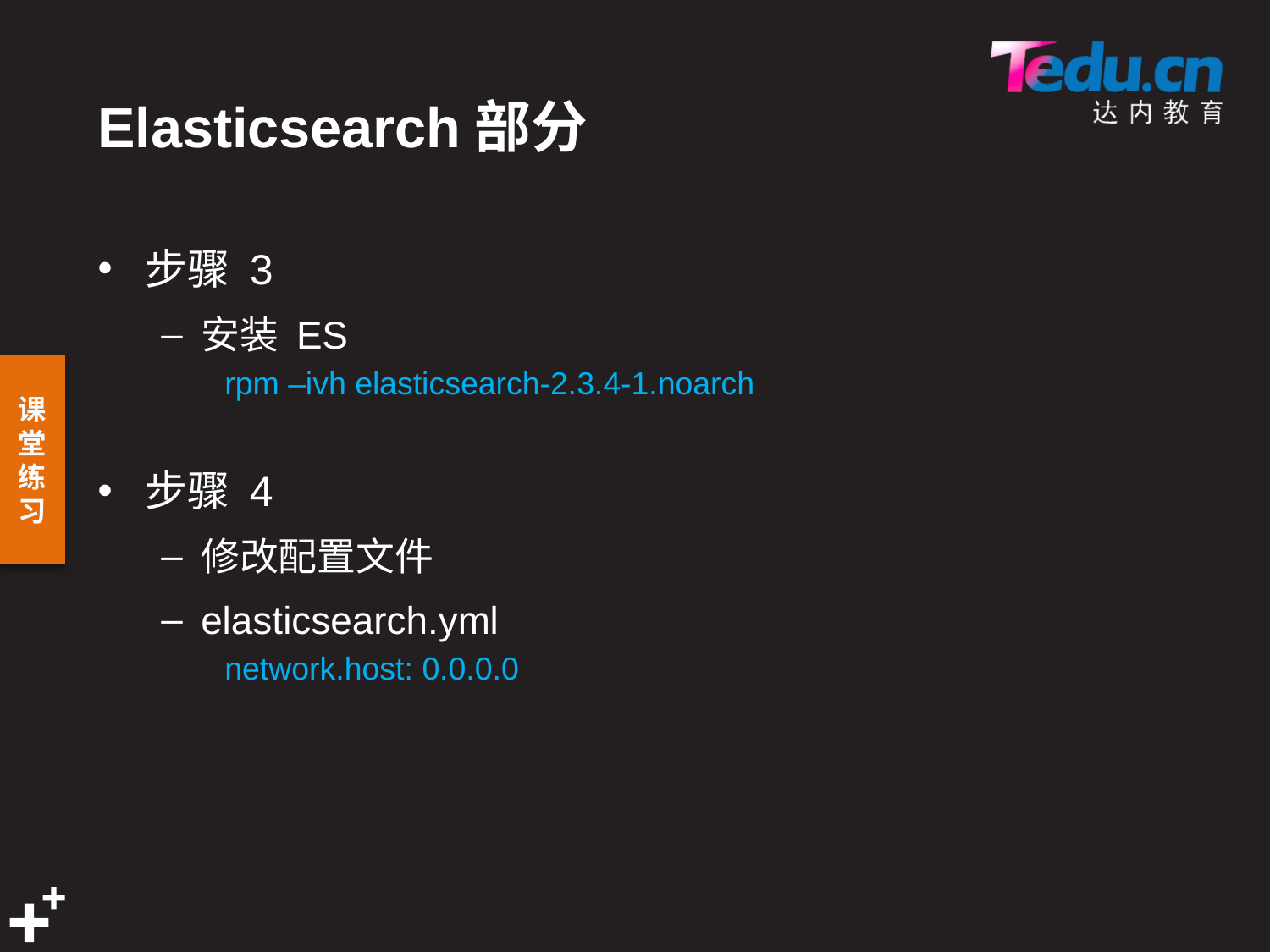

# Elasticsearch部分
步骤 3
安装 ES
rpm –ivh elasticsearch-2.3.4-1.noarch

步骤 4
修改配置文件
elasticsearch.yml
network.host: 0.0.0.0